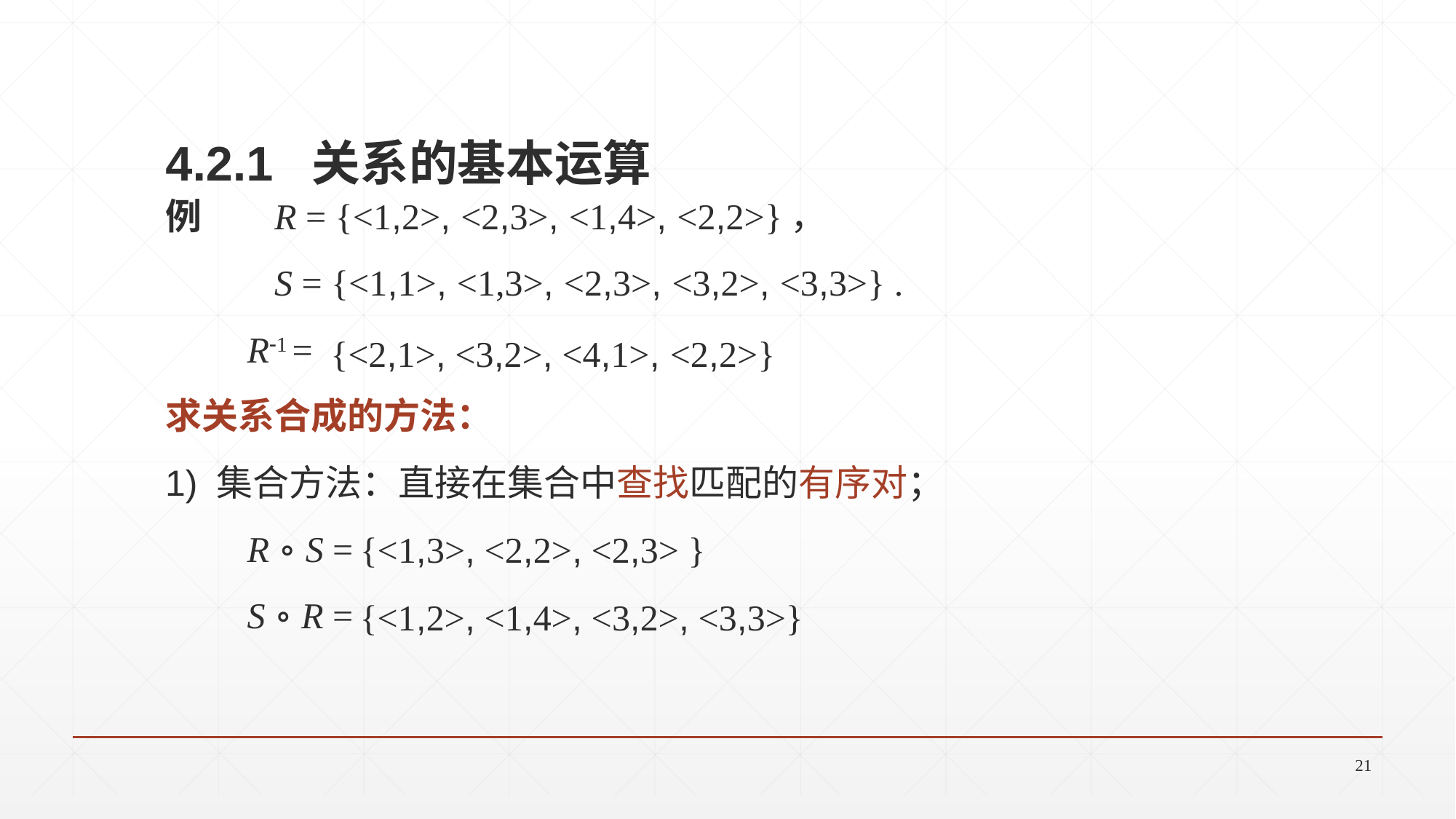

4.2.1  关系的基本运算
例    	R = {<1,2>, <2,3>, <1,4>, <2,2>}，
	S = {<1,1>, <1,3>, <2,3>, <3,2>, <3,3>} .
         R−1 =
求关系合成的方法：
1) 集合方法：直接在集合中查找匹配的有序对；
         R ∘ S =
         S ∘ R =
{<2,1>, <3,2>, <4,1>, <2,2>}
{<1,3>, <2,2>, <2,3> }
{<1,2>, <1,4>, <3,2>, <3,3>}
21